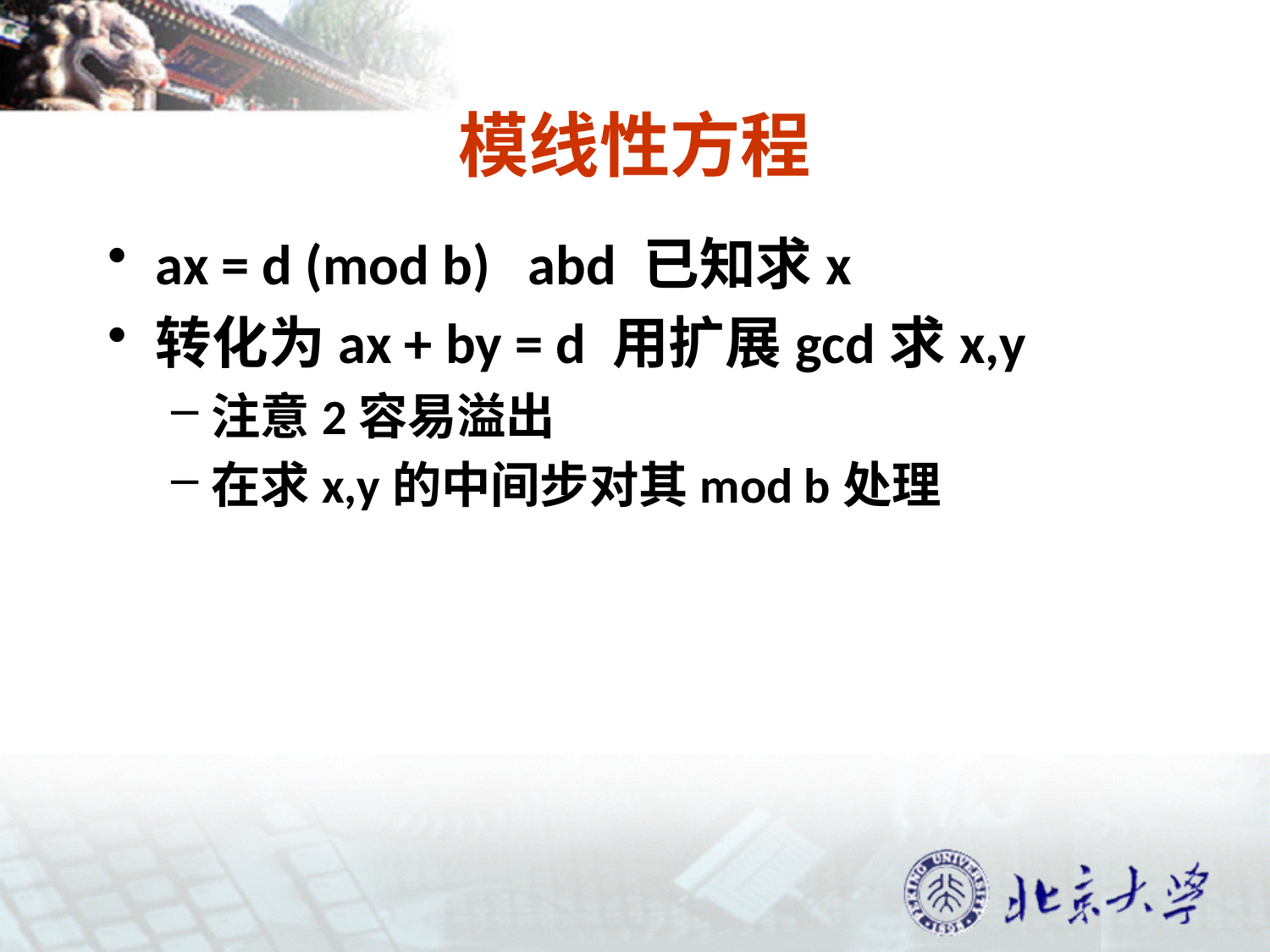

# 模线性方程
ax = d (mod b)   abd 已知求x
转化为ax + by = d 用扩展gcd求x,y
注意2容易溢出
在求x,y的中间步对其mod b处理